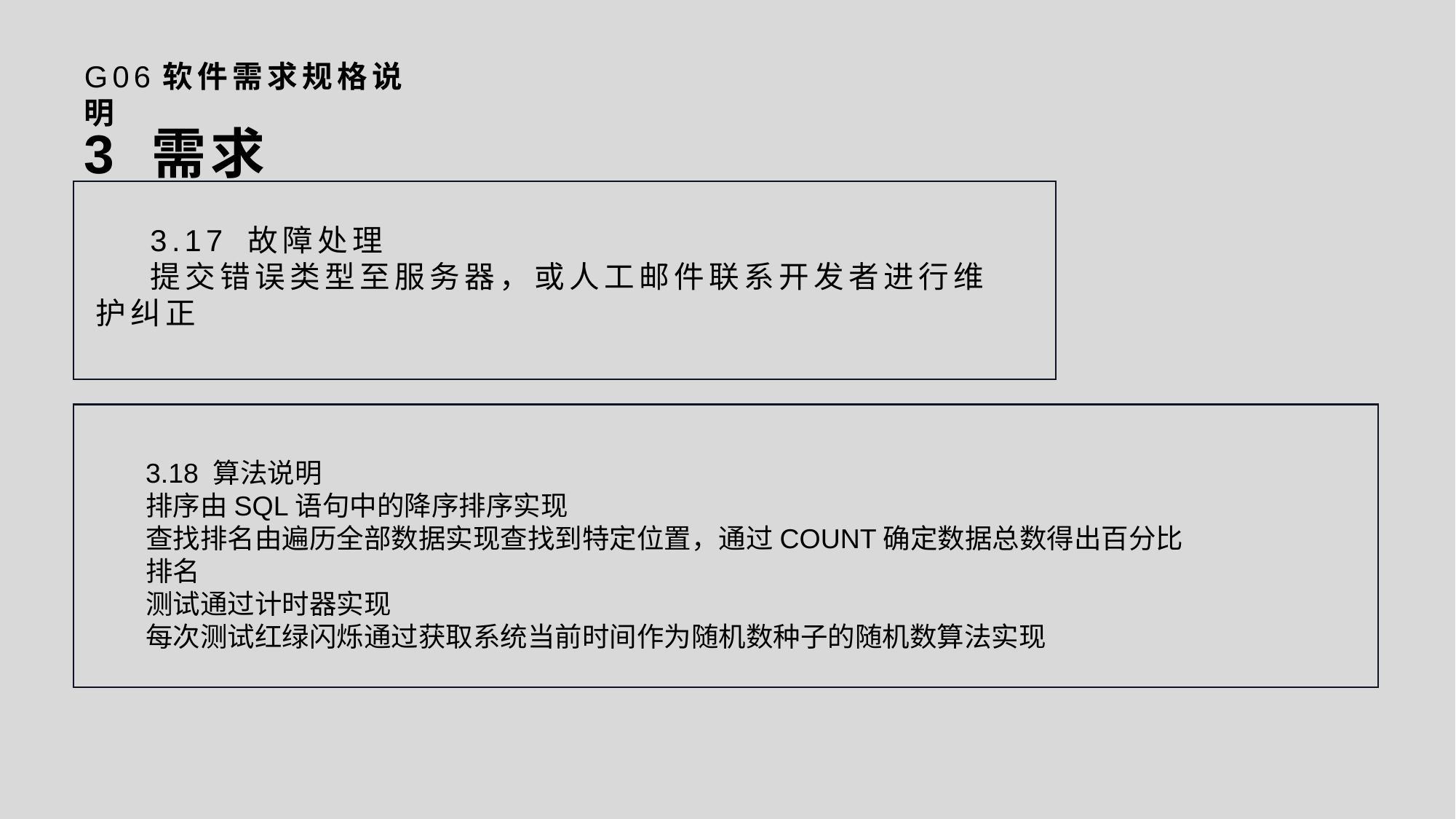

G06软件需求规格说明
3 需求

3.17 故障处理
提交错误类型至服务器，或人工邮件联系开发者进行维护纠正

3.18 算法说明
排序由SQL语句中的降序排序实现
查找排名由遍历全部数据实现查找到特定位置，通过COUNT确定数据总数得出百分比排名
测试通过计时器实现
每次测试红绿闪烁通过获取系统当前时间作为随机数种子的随机数算法实现